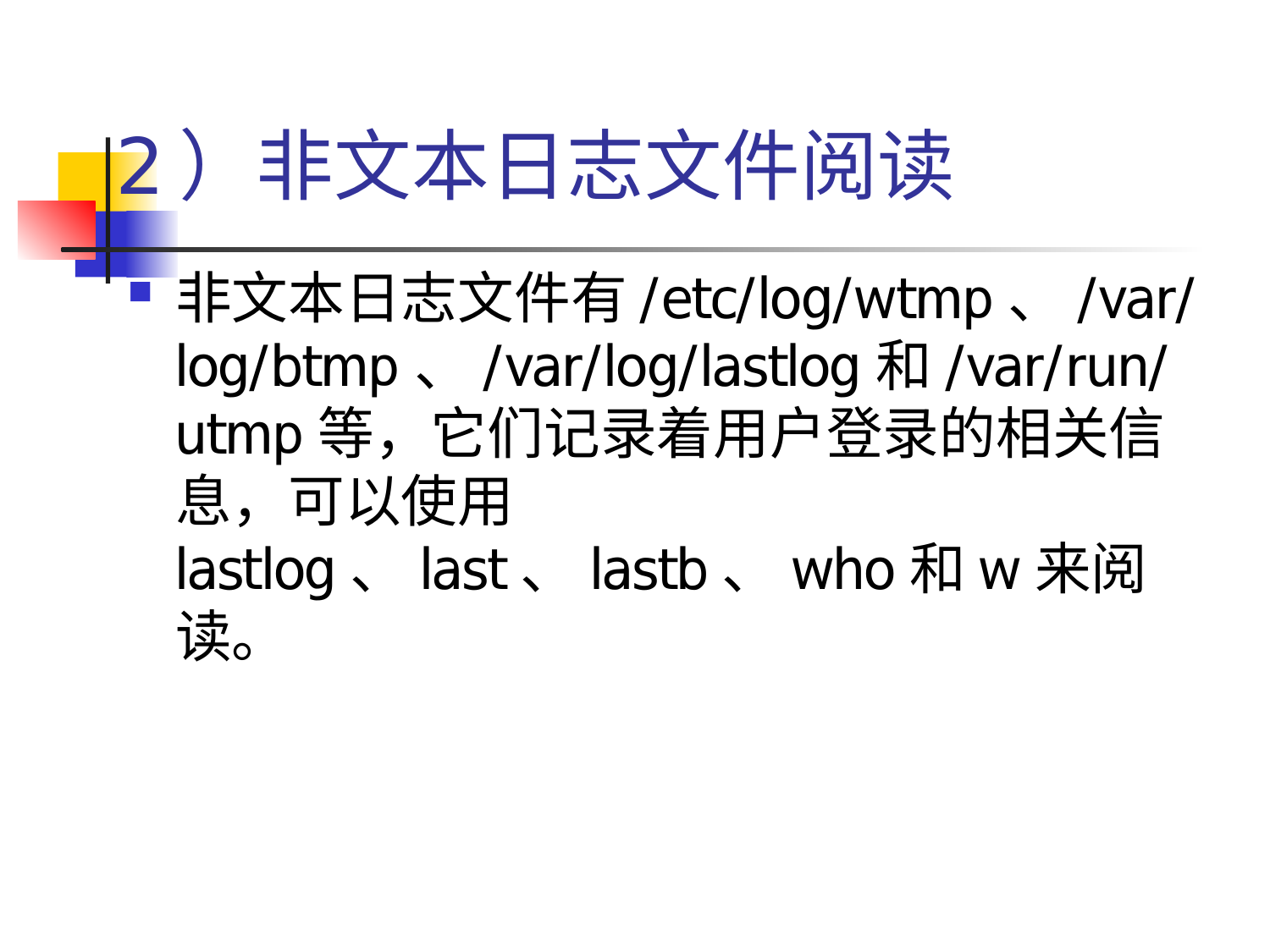

# 2）非文本日志文件阅读
非文本日志文件有/etc/log/wtmp、/var/log/btmp、/var/log/lastlog和/var/run/utmp等，它们记录着用户登录的相关信息，可以使用lastlog、last、lastb、who和w来阅读。